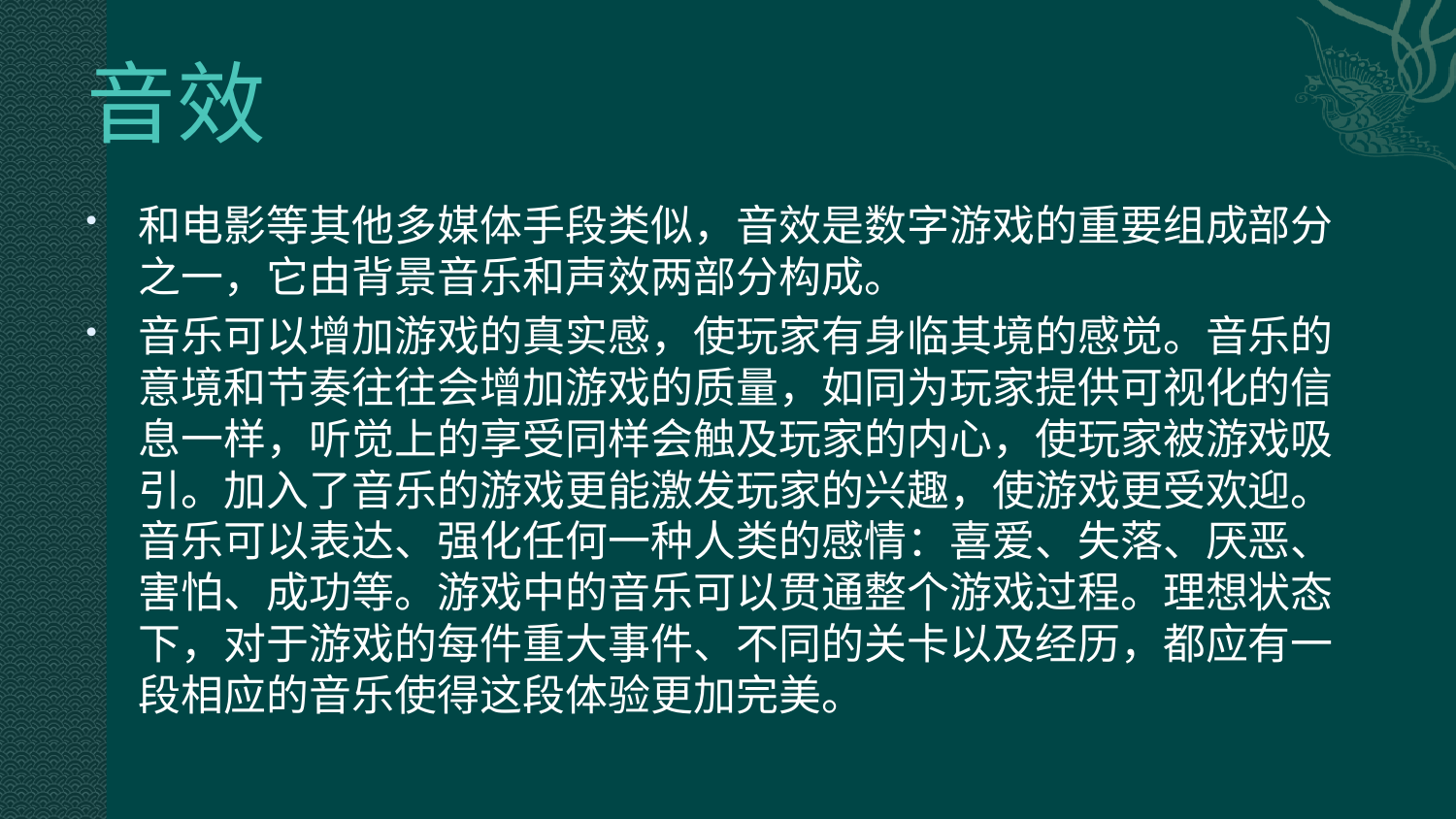

# 音效
和电影等其他多媒体手段类似，音效是数字游戏的重要组成部分之一，它由背景音乐和声效两部分构成。
音乐可以增加游戏的真实感，使玩家有身临其境的感觉。音乐的意境和节奏往往会增加游戏的质量，如同为玩家提供可视化的信息一样，听觉上的享受同样会触及玩家的内心，使玩家被游戏吸引。加入了音乐的游戏更能激发玩家的兴趣，使游戏更受欢迎。音乐可以表达、强化任何一种人类的感情：喜爱、失落、厌恶、害怕、成功等。游戏中的音乐可以贯通整个游戏过程。理想状态下，对于游戏的每件重大事件、不同的关卡以及经历，都应有一段相应的音乐使得这段体验更加完美。